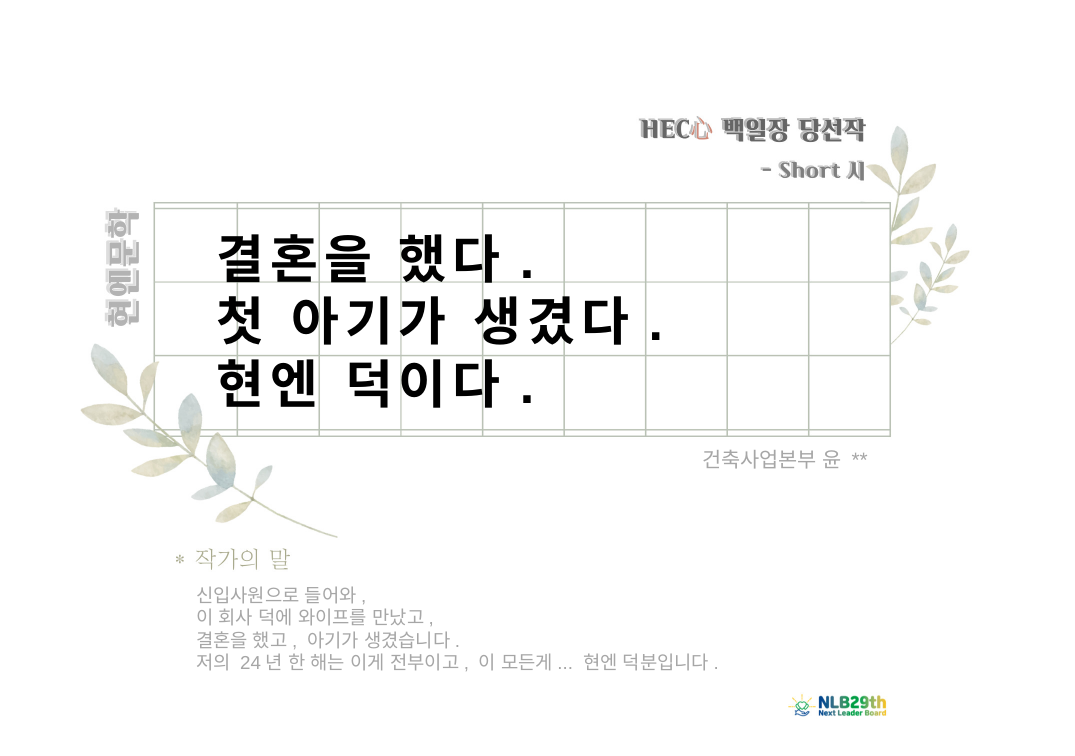

결혼을 했다.
첫 아기가 생겼다.
현엔 덕이다.
건축사업본부 윤 **
신입사원으로 들어와,
이 회사 덕에 와이프를 만났고,
결혼을 했고, 아기가 생겼습니다.
저의 24년 한 해는 이게 전부이고, 이 모든게... 현엔 덕분입니다.